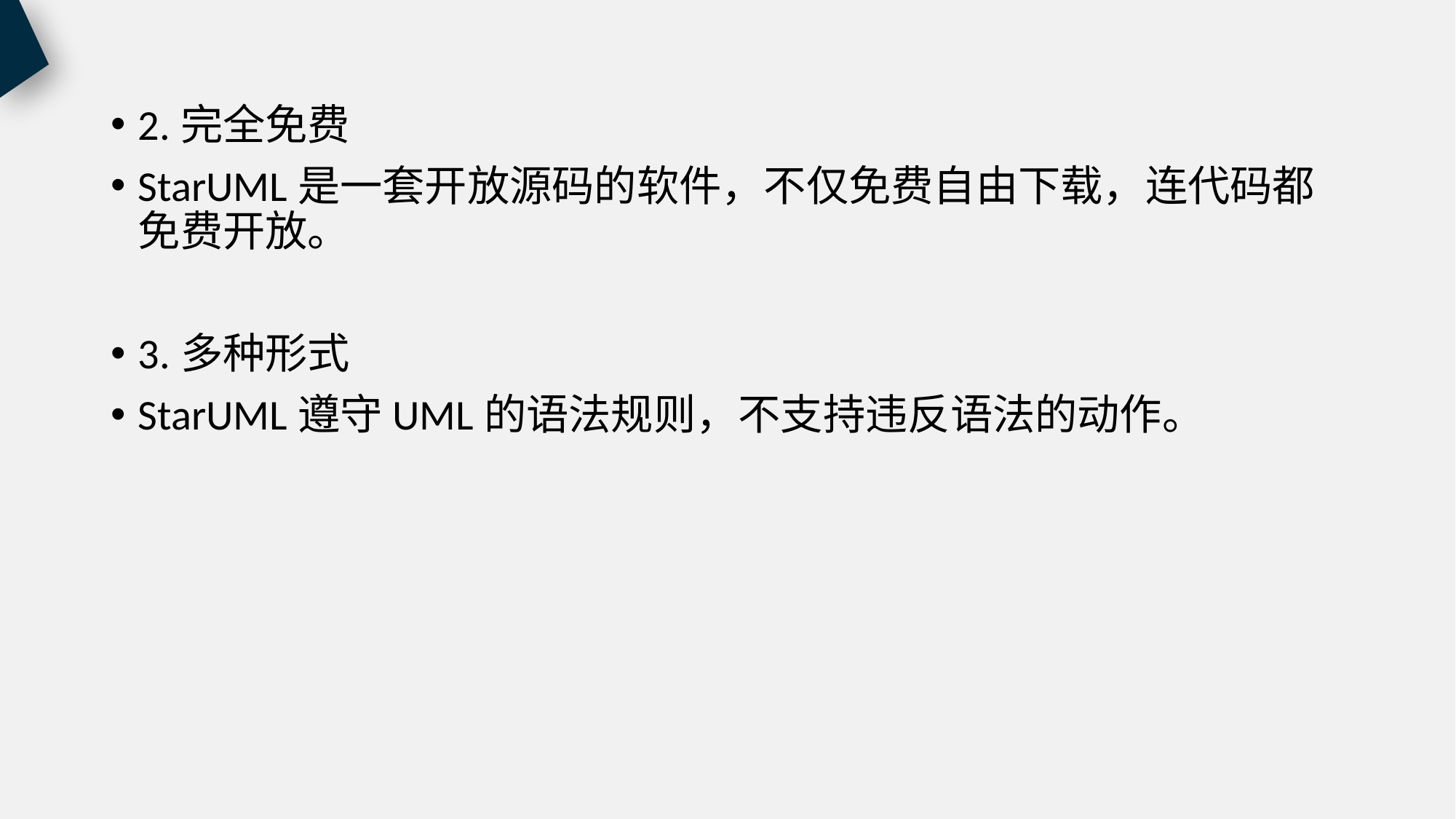

2.完全免费
StarUML是一套开放源码的软件，不仅免费自由下载，连代码都免费开放。

3.多种形式
StarUML遵守UML的语法规则，不支持违反语法的动作。